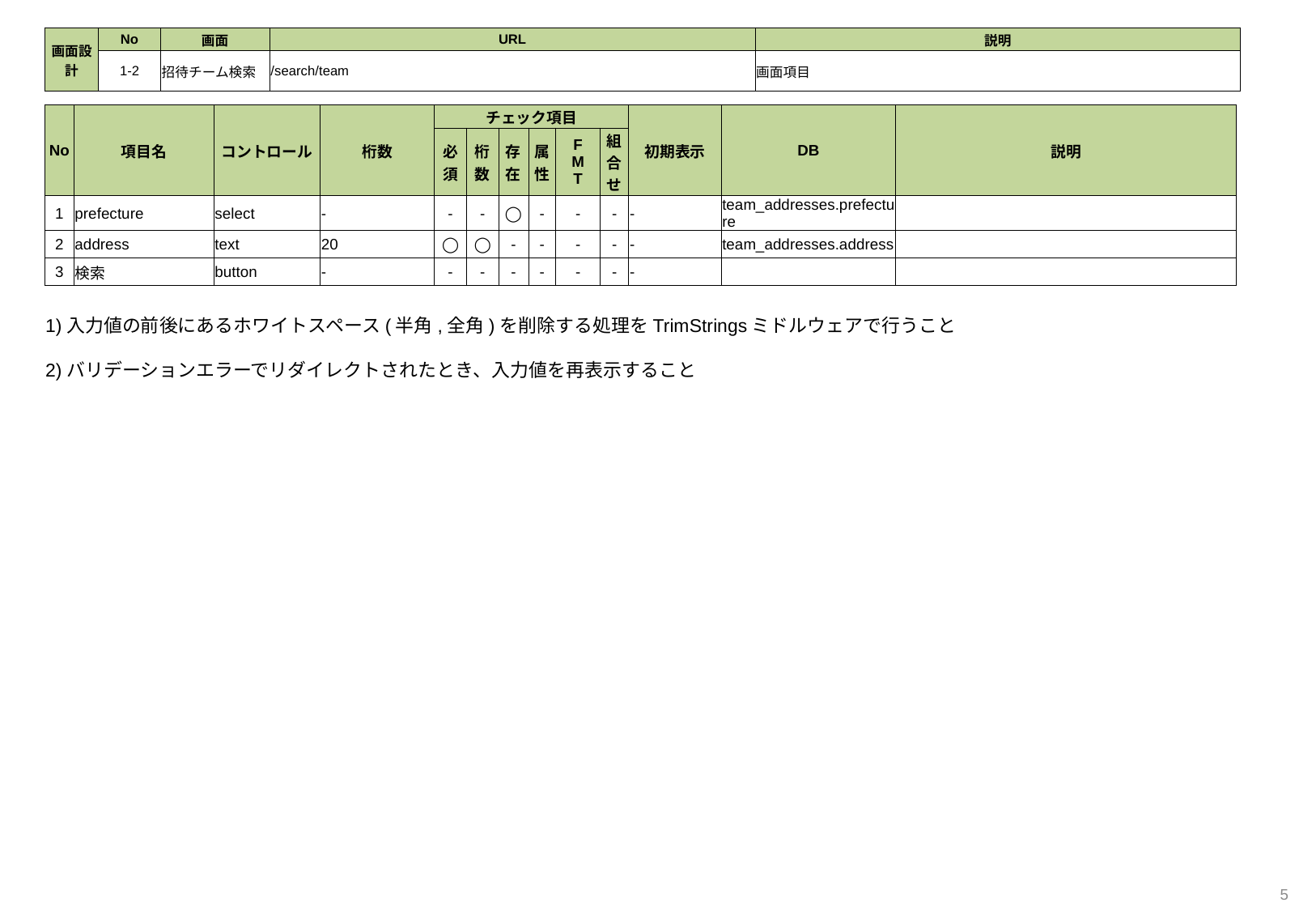

| 画面設計 | No | 画面 | URL | 説明 |
| --- | --- | --- | --- | --- |
|  | 1-2 | 招待チーム検索 | /search/team | 画面項目 |
| No | 項目名 | コントロール | 桁数 | チェック項目 |  |  |  |  |  | 初期表示 | DB | 説明 |
| --- | --- | --- | --- | --- | --- | --- | --- | --- | --- | --- | --- | --- |
|  |  |  |  | 必 須 | 桁数 | 存在 | 属性 | F M T | 組合せ |  |  |  |
| 1 | prefecture | select | - | - | - | ◯ | - | - | - | - | team\_addresses.prefecture |  |
| 2 | address | text | 20 | ◯ | ◯ | - | - | - | - | - | team\_addresses.address |  |
| 3 | 検索 | button | - | - | - | - | - | - | - | - |  |  |
1)入力値の前後にあるホワイトスペース(半角,全角)を削除する処理をTrimStringsミドルウェアで行うこと

2)バリデーションエラーでリダイレクトされたとき、入力値を再表示すること
5